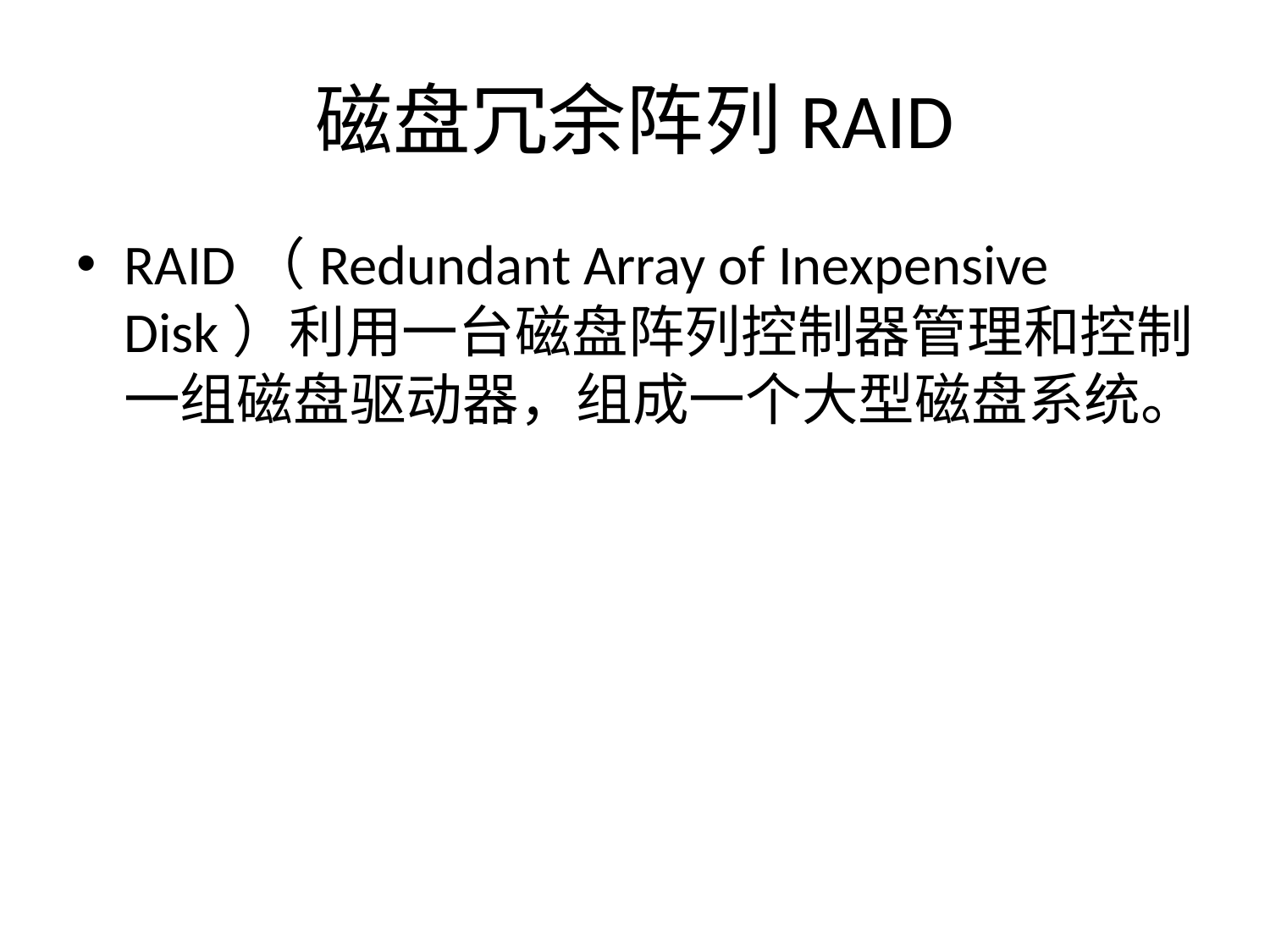

# 磁盘冗余阵列RAID
RAID（Redundant Array of Inexpensive Disk）利用一台磁盘阵列控制器管理和控制一组磁盘驱动器，组成一个大型磁盘系统。